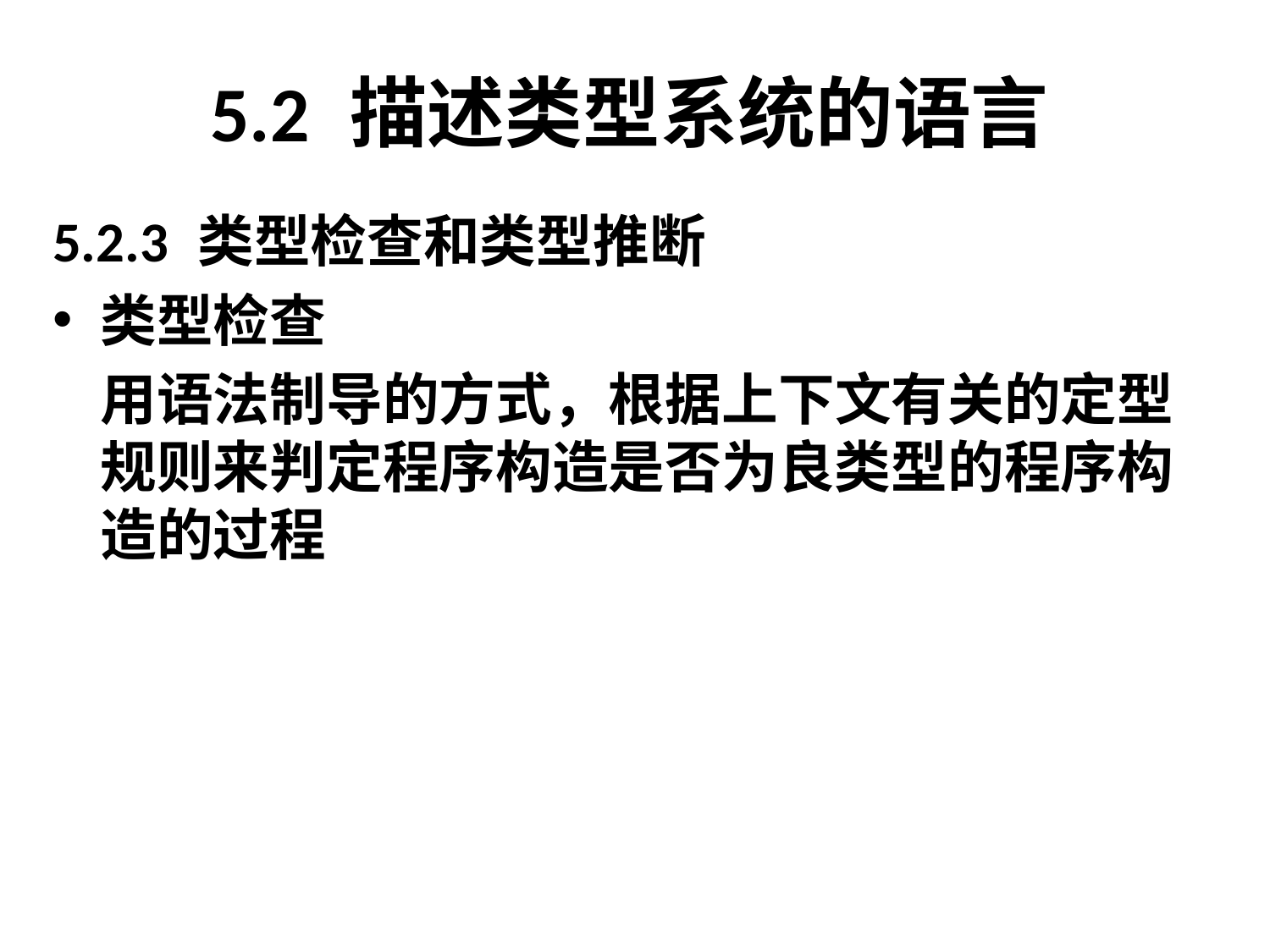

# 5.2 描述类型系统的语言
5.2.3 类型检查和类型推断
类型检查
	用语法制导的方式，根据上下文有关的定型规则来判定程序构造是否为良类型的程序构造的过程